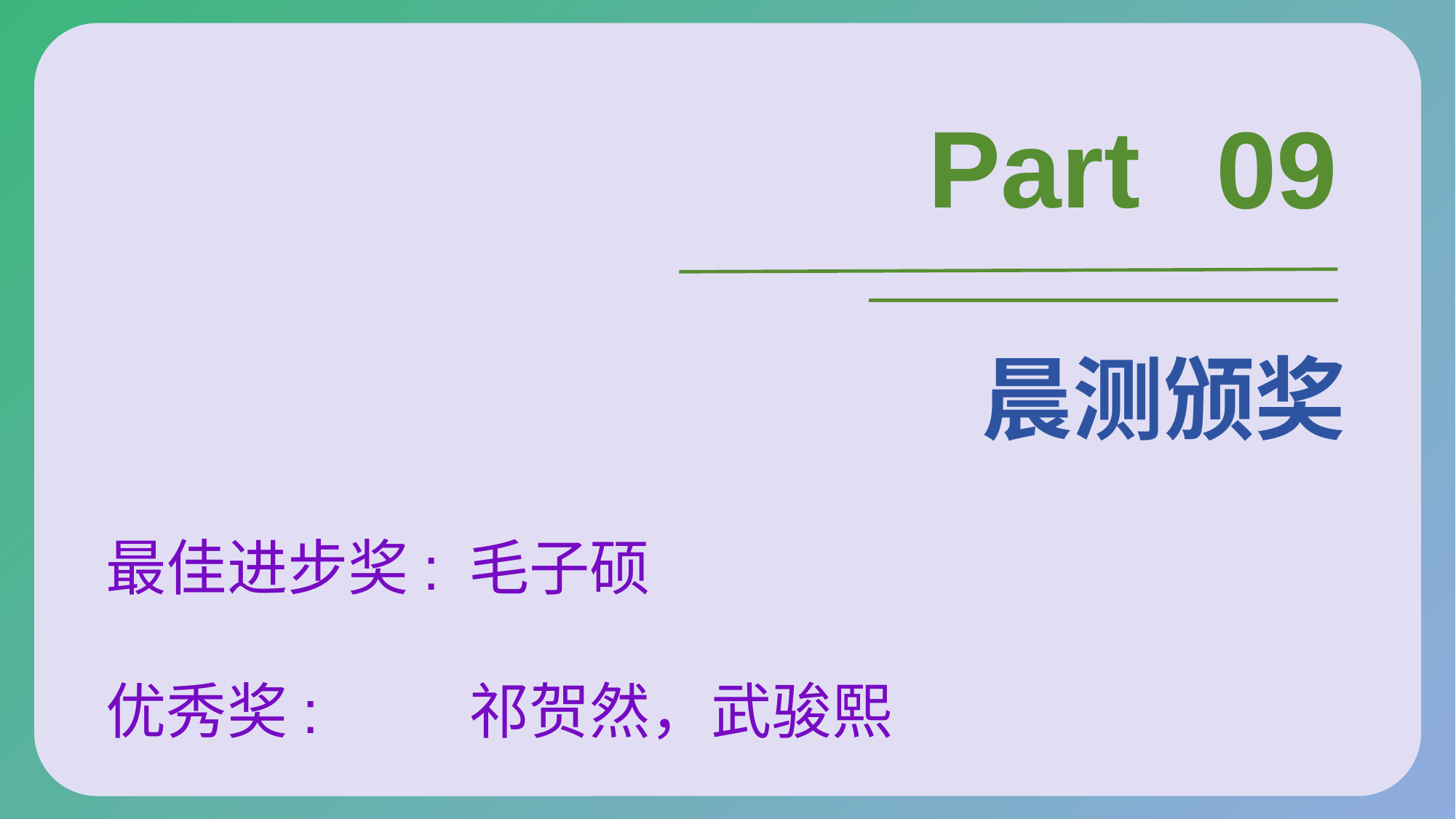

#
Part
09

晨测颁奖
最佳进步奖:
毛子硕
优秀奖:
祁贺然，武骏熙